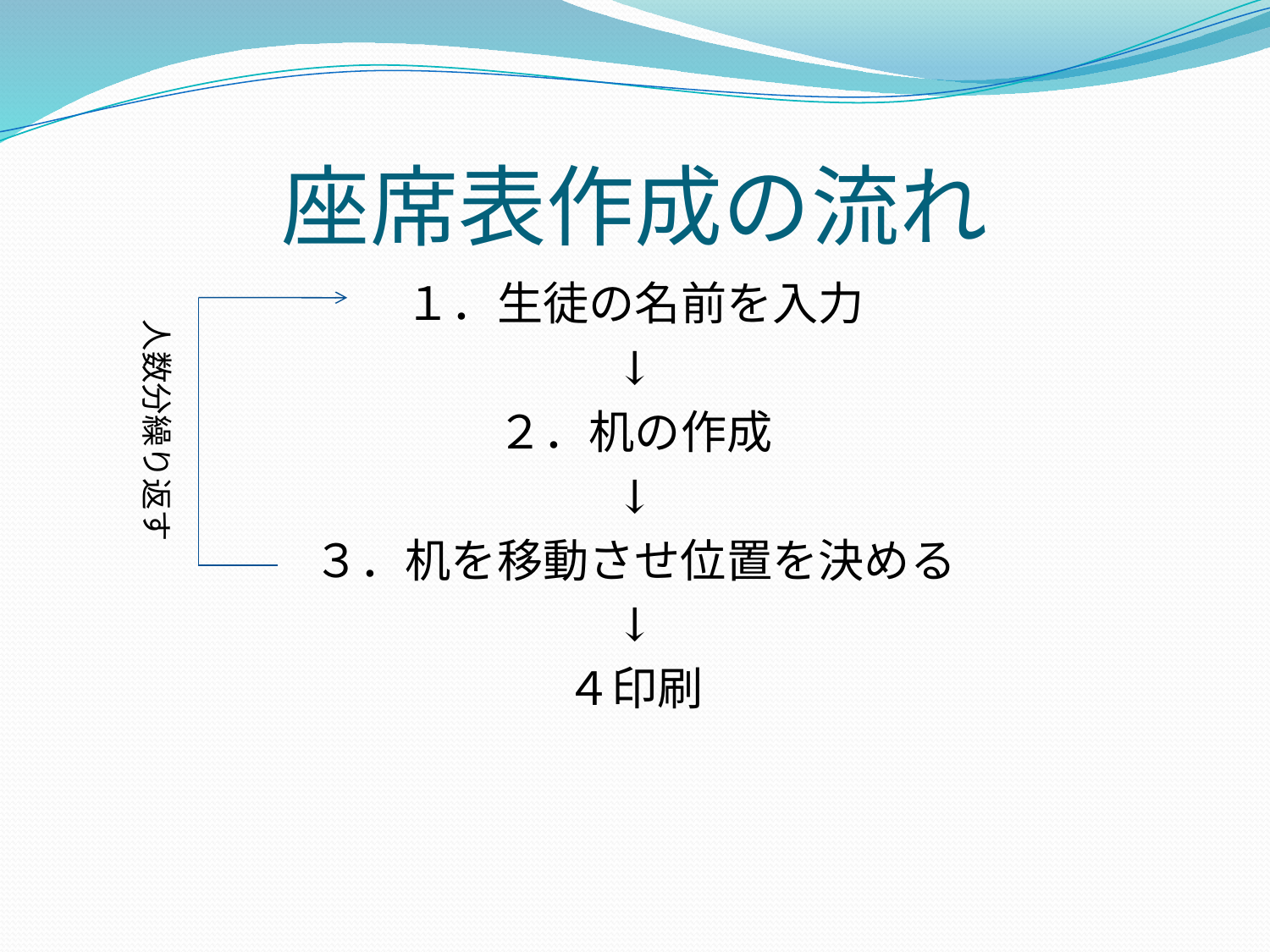

# 座席表作成の流れ
１．生徒の名前を入力
↓
２．机の作成
↓
３．机を移動させ位置を決める
↓
４印刷
人数分繰り返す